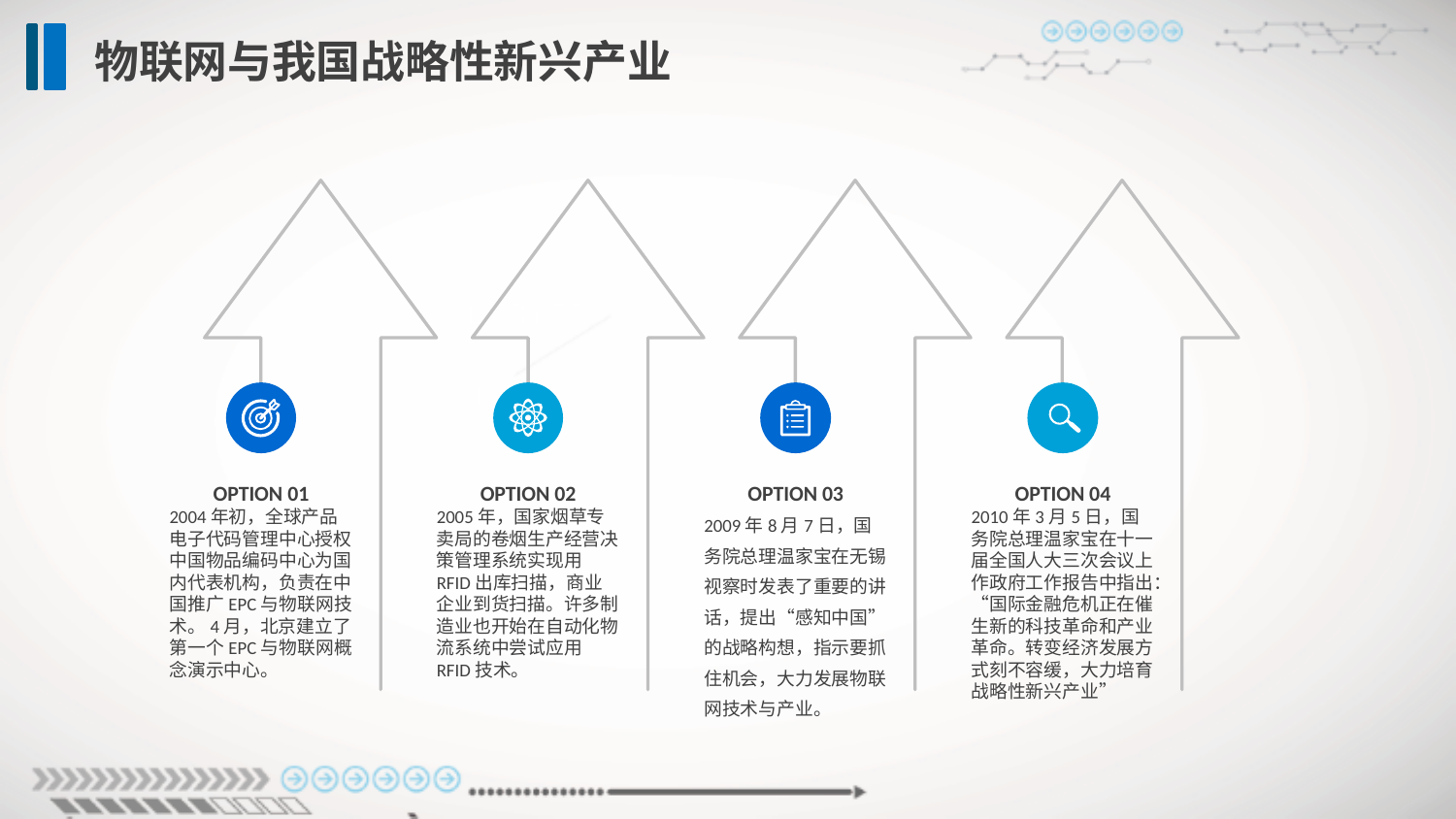

物联网与我国战略性新兴产业

OPTION 01
2004年初，全球产品电子代码管理中心授权中国物品编码中心为国内代表机构，负责在中国推广EPC与物联网技术。4月，北京建立了第一个EPC与物联网概念演示中心。
OPTION 02
2005年，国家烟草专卖局的卷烟生产经营决策管理系统实现用RFID出库扫描，商业企业到货扫描。许多制造业也开始在自动化物流系统中尝试应用RFID技术。
OPTION 03
2009年8月7日，国务院总理温家宝在无锡视察时发表了重要的讲话，提出“感知中国”的战略构想，指示要抓住机会，大力发展物联网技术与产业。
OPTION 04
2010年3月5日，国务院总理温家宝在十一届全国人大三次会议上作政府工作报告中指出：“国际金融危机正在催生新的科技革命和产业革命。转变经济发展方式刻不容缓，大力培育战略性新兴产业”